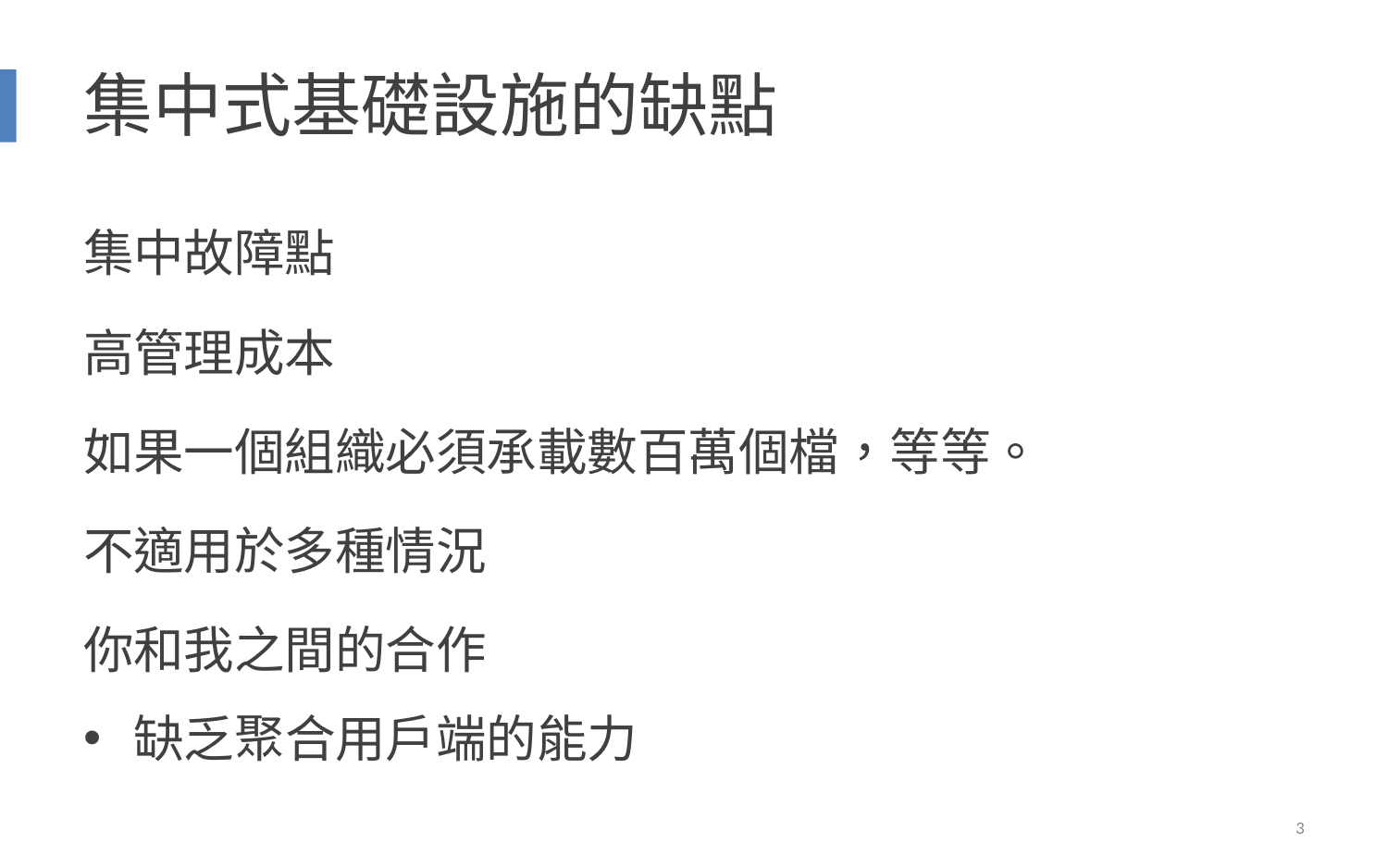

# 集中式基礎設施的缺點
集中故障點
高管理成本
如果一個組織必須承載數百萬個檔，等等。
不適用於多種情況
你和我之間的合作
缺乏聚合用戶端的能力
3